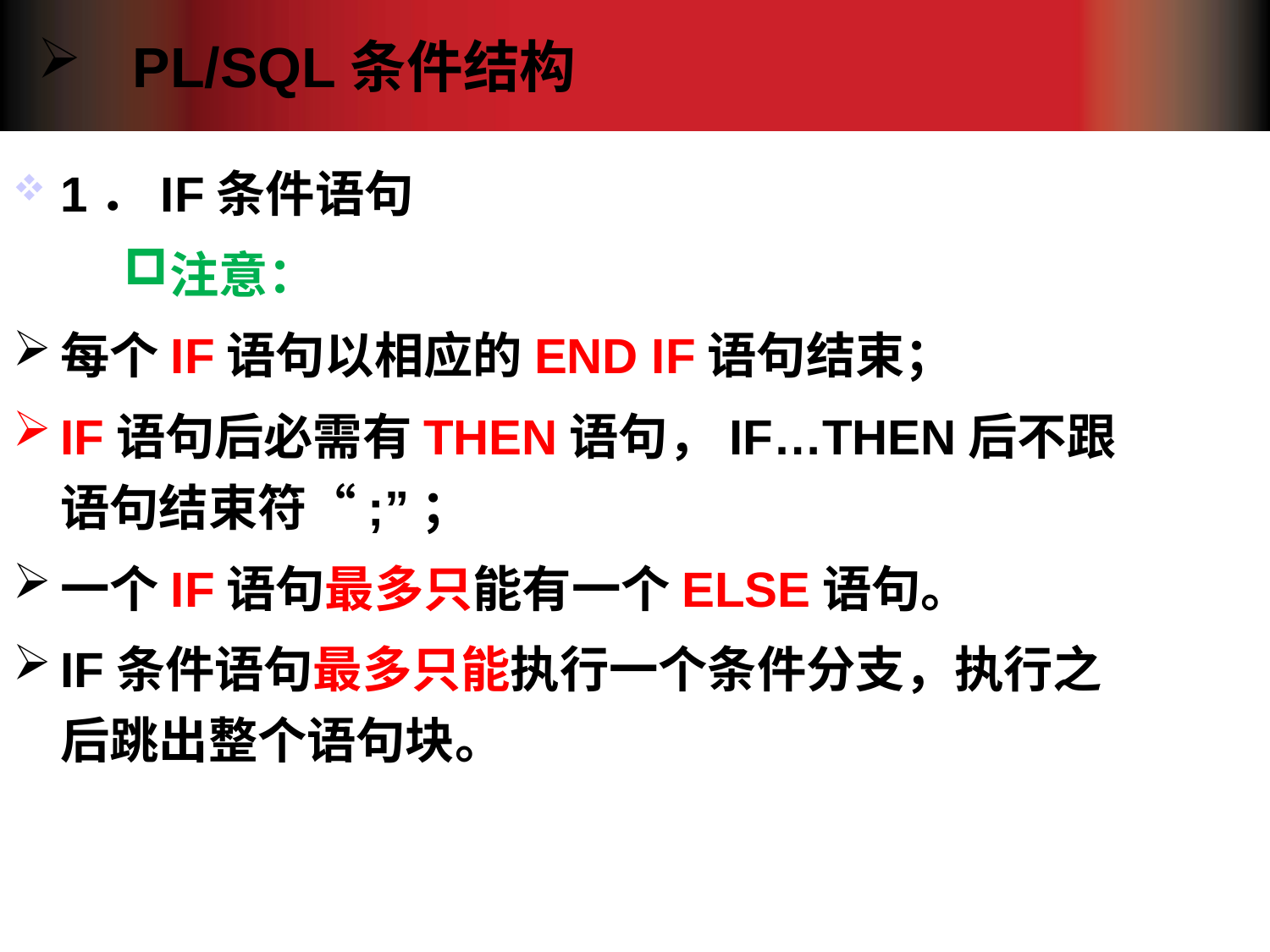

# PL/SQL条件结构
1．IF条件语句
注意：
每个IF语句以相应的END IF语句结束；
IF语句后必需有THEN语句，IF…THEN后不跟语句结束符“;”；
一个IF语句最多只能有一个ELSE语句。
IF条件语句最多只能执行一个条件分支，执行之后跳出整个语句块。